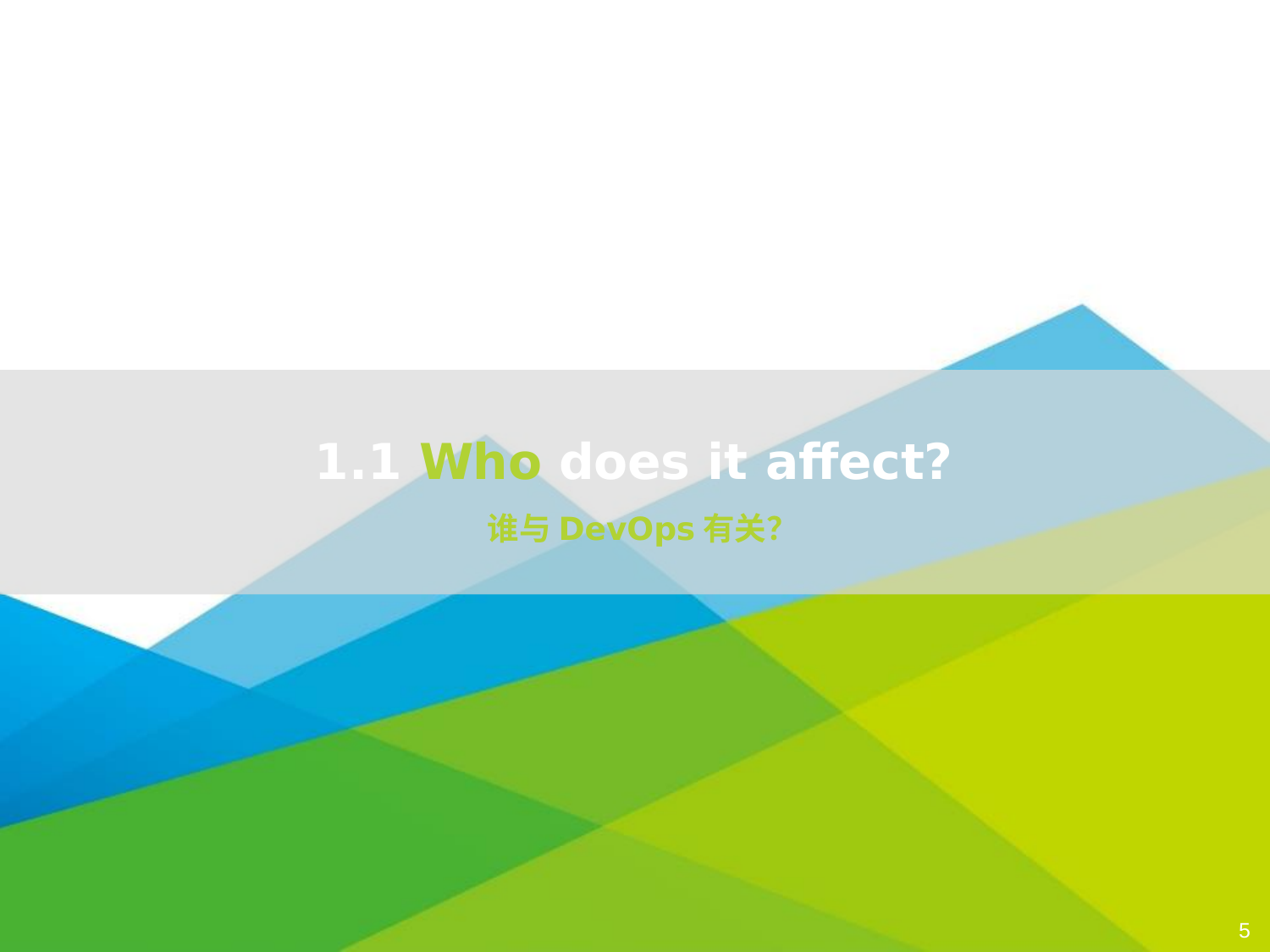

1.1 Who does it affect?
谁与DevOps有关？
5